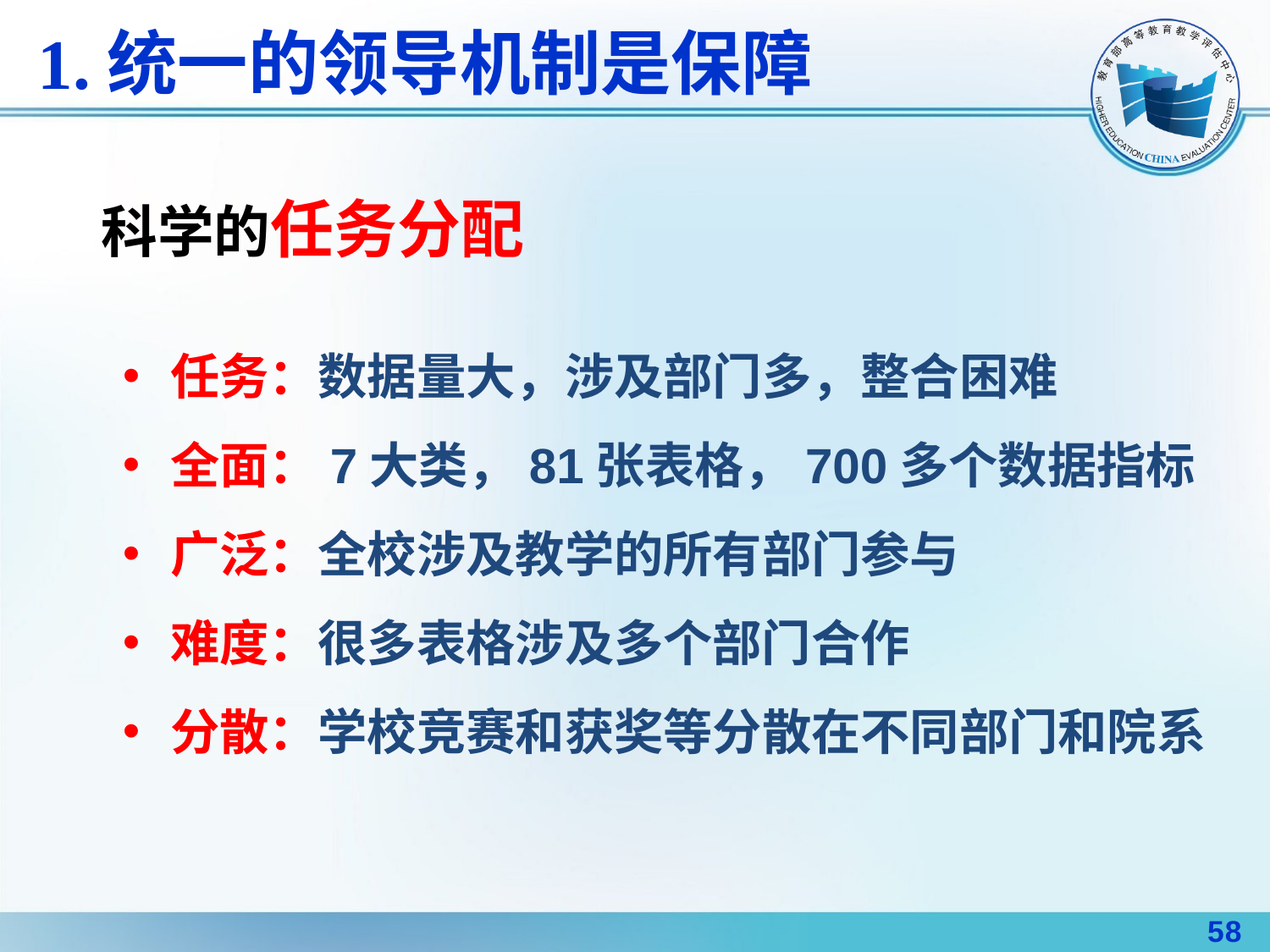

1.统一的领导机制是保障
科学的任务分配

任务：数据量大，涉及部门多，整合困难
全面：7大类，81张表格，700多个数据指标
广泛：全校涉及教学的所有部门参与
难度：很多表格涉及多个部门合作
分散：学校竞赛和获奖等分散在不同部门和院系